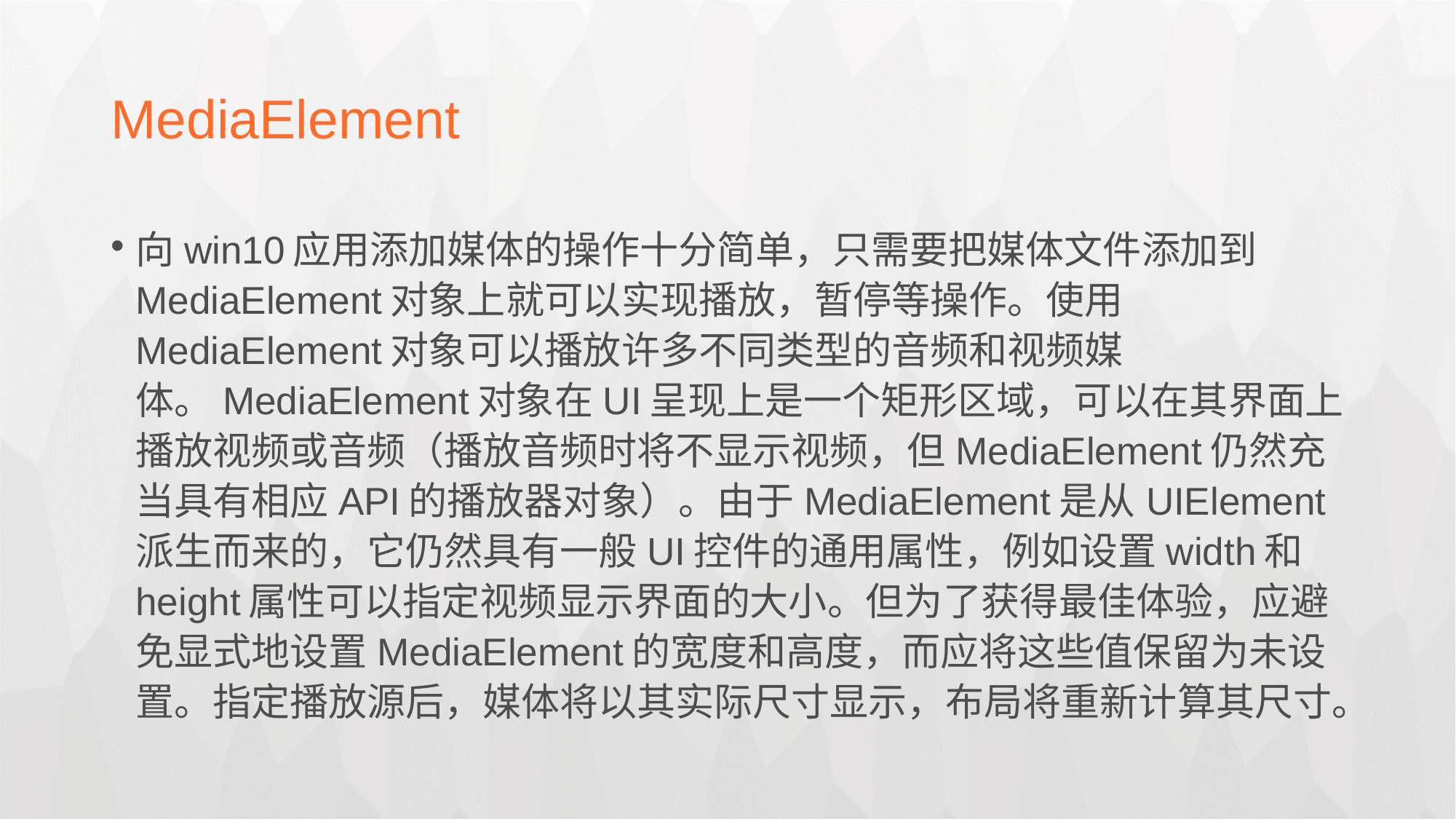

MediaElement
向win10应用添加媒体的操作十分简单，只需要把媒体文件添加到MediaElement对象上就可以实现播放，暂停等操作。使用MediaElement对象可以播放许多不同类型的音频和视频媒体。MediaElement对象在UI呈现上是一个矩形区域，可以在其界面上播放视频或音频（播放音频时将不显示视频，但MediaElement仍然充当具有相应API的播放器对象）。由于MediaElement是从UIElement派生而来的，它仍然具有一般UI控件的通用属性，例如设置width和height属性可以指定视频显示界面的大小。但为了获得最佳体验，应避免显式地设置MediaElement的宽度和高度，而应将这些值保留为未设置。指定播放源后，媒体将以其实际尺寸显示，布局将重新计算其尺寸。